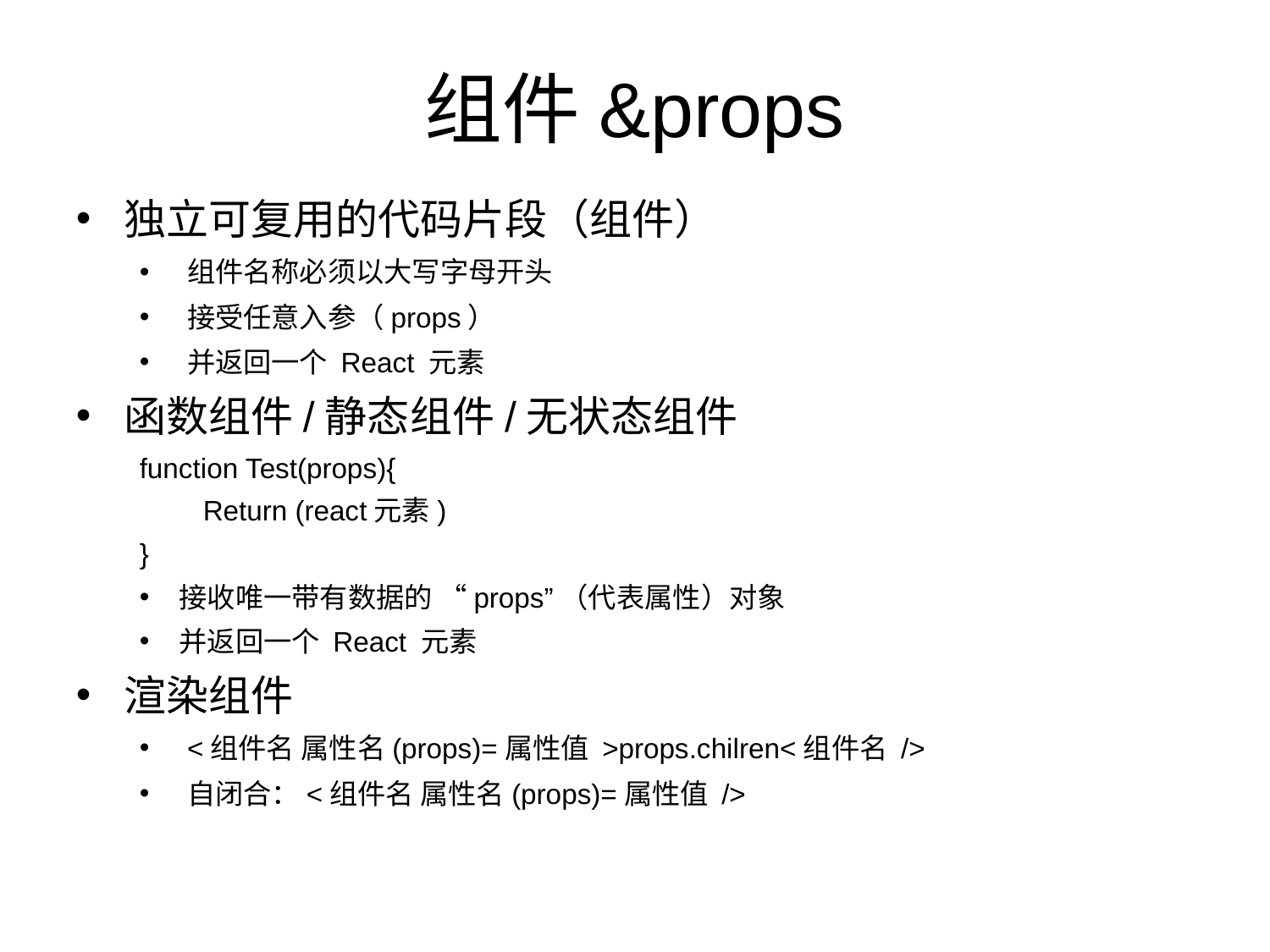

组件&props
独立可复用的代码片段（组件）
组件名称必须以大写字母开头
接受任意入参（props）
并返回一个 React 元素
函数组件/静态组件/无状态组件
function Test(props){
Return (react元素)
}
接收唯一带有数据的 “props”（代表属性）对象
并返回一个 React 元素
渲染组件
<组件名 属性名(props)=属性值 >props.chilren<组件名 />
自闭合：<组件名 属性名(props)=属性值 />